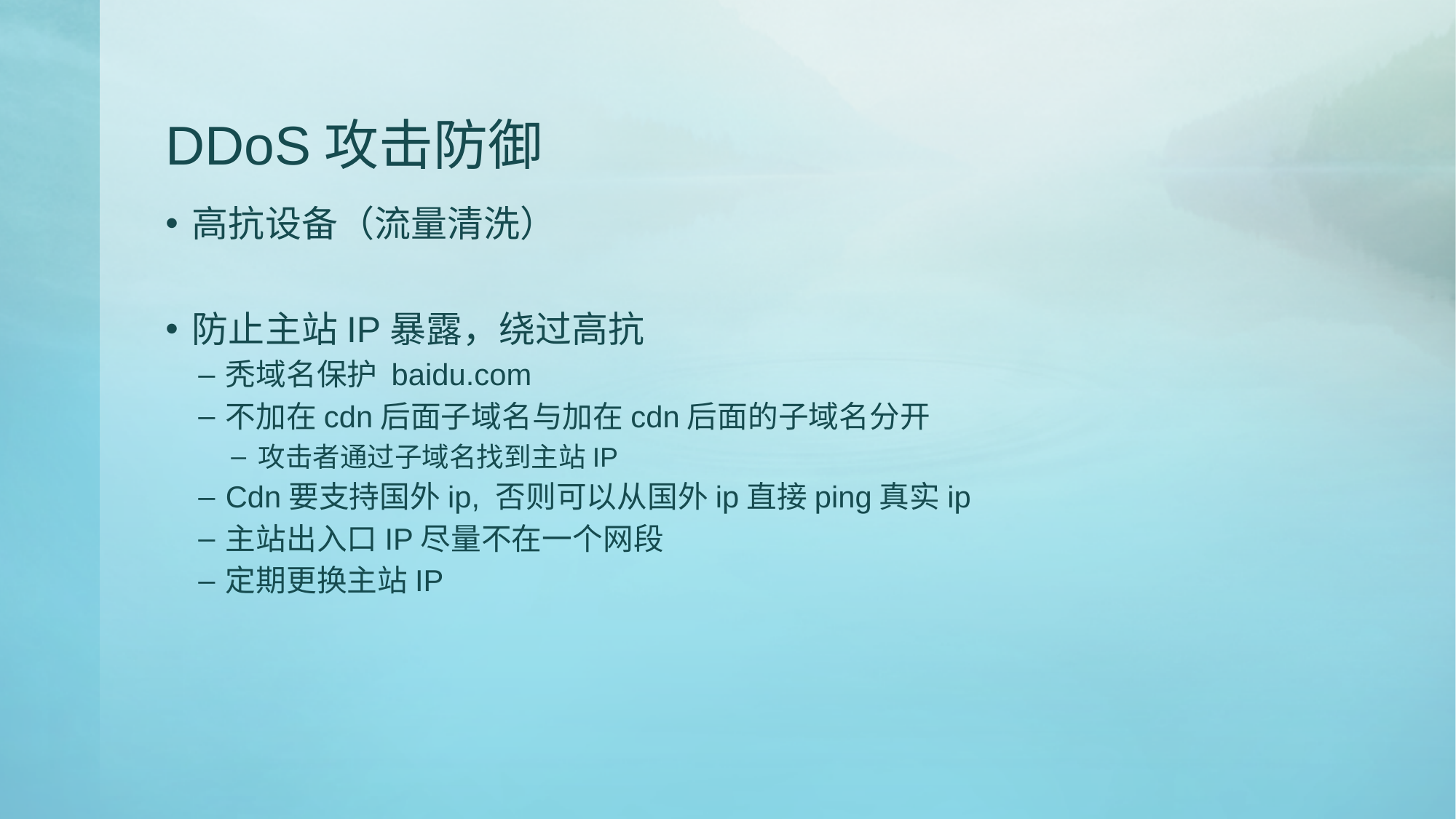

# DDoS攻击防御

高抗设备（流量清洗）

防止主站IP暴露，绕过高抗
秃域名保护 baidu.com
不加在cdn后面子域名与加在cdn后面的子域名分开
攻击者通过子域名找到主站IP
Cdn要支持国外ip, 否则可以从国外ip直接ping真实ip
主站出入口IP尽量不在一个网段
定期更换主站IP